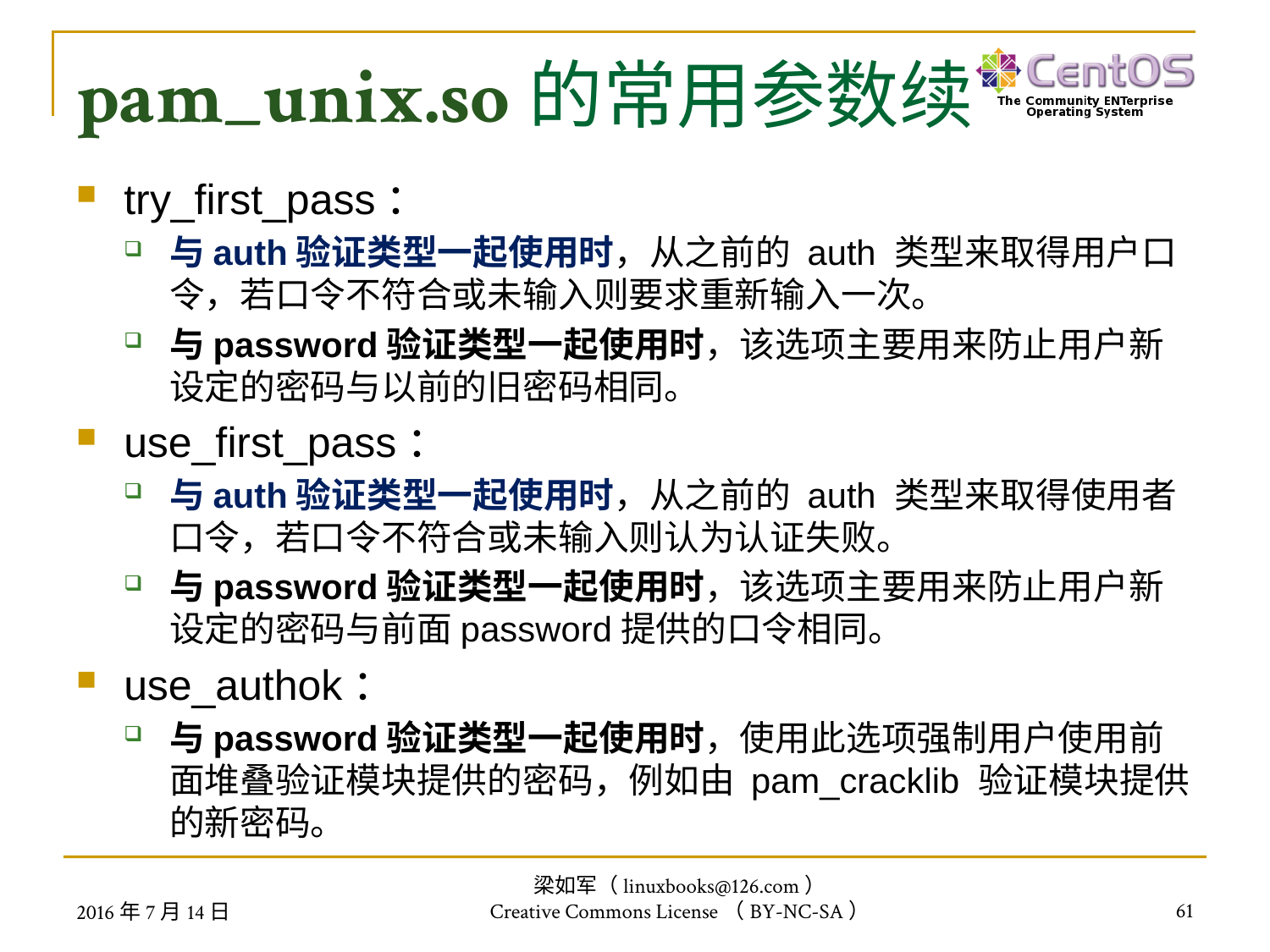

# pam_unix.so的常用参数续
try_first_pass：
与auth验证类型一起使用时，从之前的 auth 类型来取得用户口令，若口令不符合或未输入则要求重新输入一次。
与password验证类型一起使用时，该选项主要用来防止用户新设定的密码与以前的旧密码相同。
use_first_pass：
与auth验证类型一起使用时，从之前的 auth 类型来取得使用者口令，若口令不符合或未输入则认为认证失败。
与password验证类型一起使用时，该选项主要用来防止用户新设定的密码与前面password提供的口令相同。
use_authok：
与password验证类型一起使用时，使用此选项强制用户使用前面堆叠验证模块提供的密码，例如由 pam_cracklib 验证模块提供的新密码。
梁如军（linuxbooks@126.com）
Creative Commons License（BY-NC-SA）
2016年7月14日
61